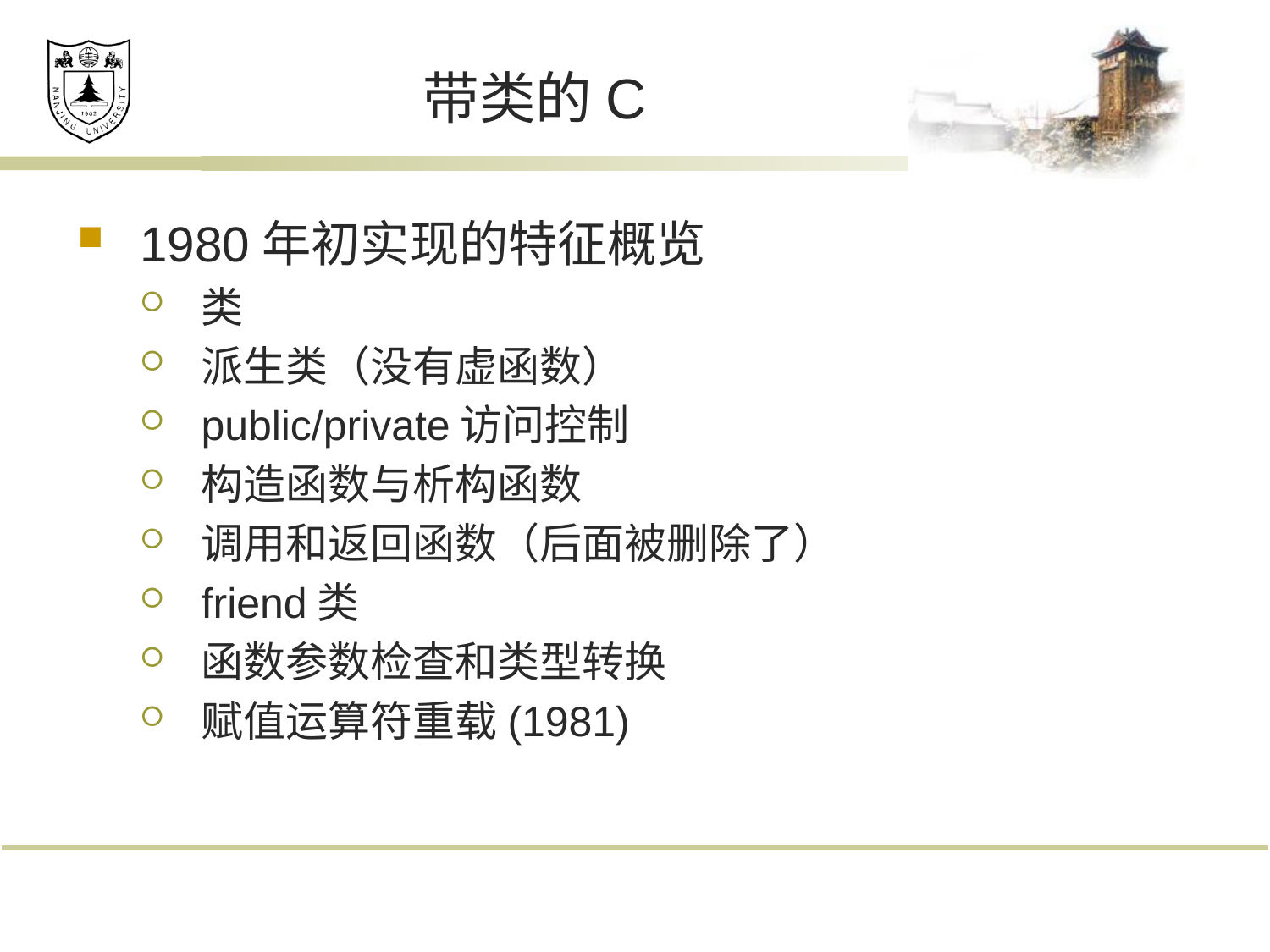

# 带类的C
1980年初实现的特征概览
类
派生类（没有虚函数）
public/private访问控制
构造函数与析构函数
调用和返回函数（后面被删除了）
friend类
函数参数检查和类型转换
赋值运算符重载(1981)

8